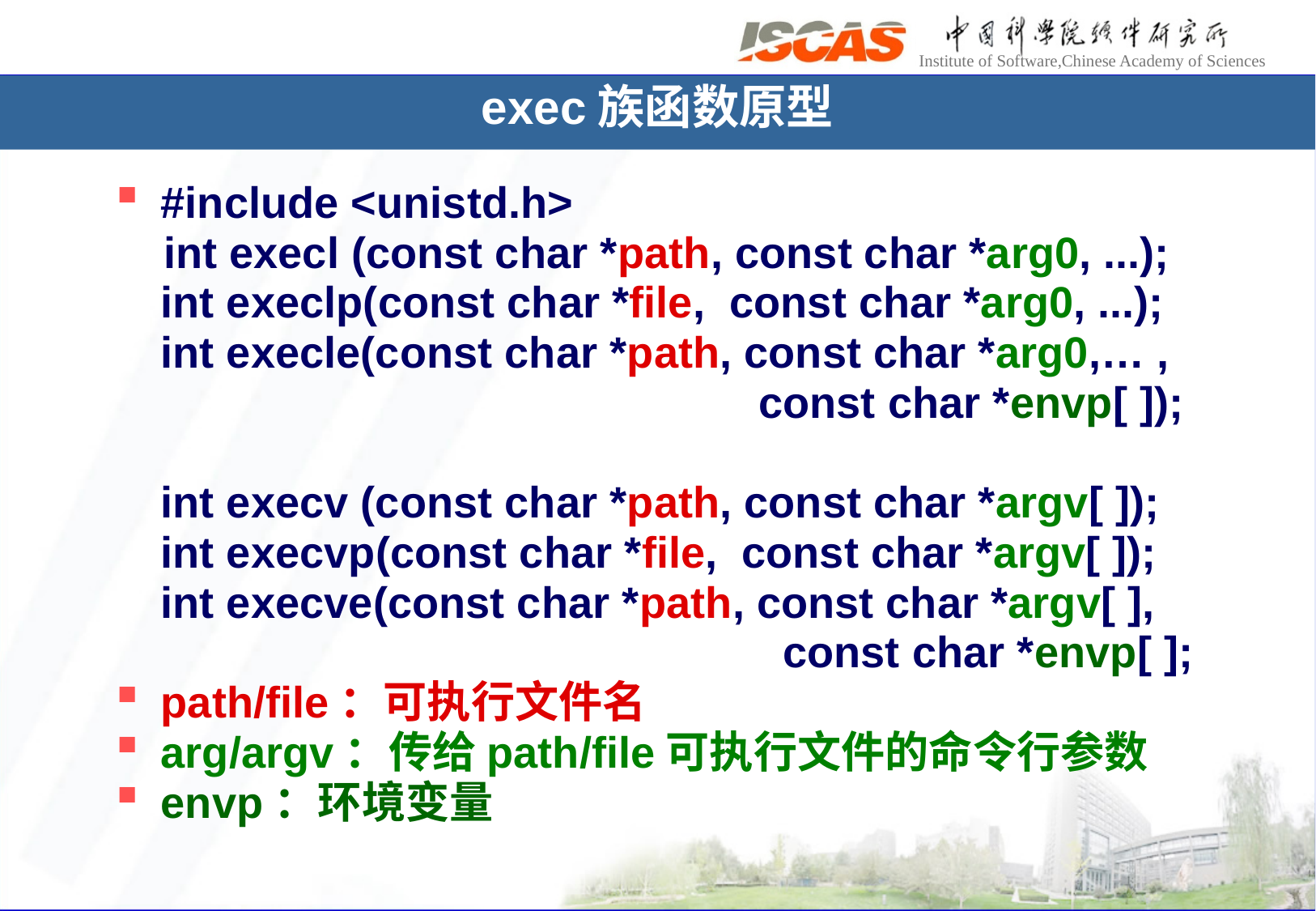

# exec族函数原型
#include <unistd.h>
    int execl (const char *path, const char *arg0, ...);
	int execlp(const char *file,  const char *arg0, ...);
	int execle(const char *path, const char *arg0,… ,
                                                     const char *envp[ ]);

	int execv (const char *path, const char *argv[ ]);
	int execvp(const char *file,  const char *argv[ ]);
	int execve(const char *path, const char *argv[ ],
                                                       const char *envp[ ];
path/file：可执行文件名
arg/argv：传给path/file可执行文件的命令行参数
envp：环境变量